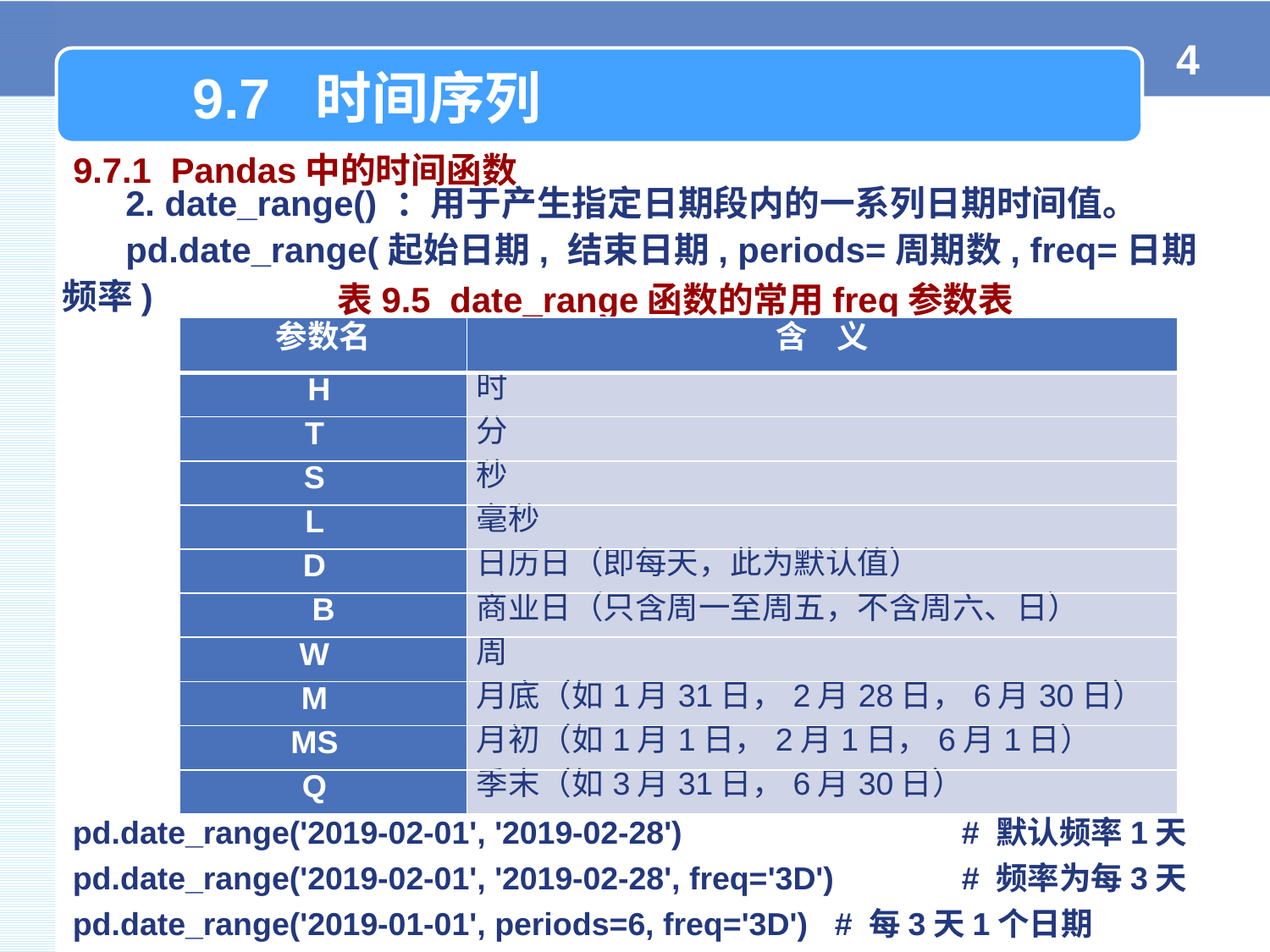

4
9.7  时间序列
9.7.1  Pandas中的时间函数

2. date_range() ：用于产生指定日期段内的一系列日期时间值。
pd.date_range(起始日期, 结束日期, periods=周期数, freq=日期频率)
表9.5  date_range函数的常用freq参数表

| 参数名 | 含 义 |
| --- | --- |
| H | 时 |
| T | 分 |
| S | 秒 |
| L | 毫秒 |
| D | 日历日（即每天，此为默认值） |
| B | 商业日（只含周一至周五，不含周六、日） |
| W | 周 |
| M | 月底（如1月31日，2月28日，6月30日） |
| MS | 月初（如1月1日，2月1日，6月1日） |
| Q | 季末（如3月31日，6月30日） |
pd.date_range('2019-02-01', '2019-02-28')  			# 默认频率1天
pd.date_range('2019-02-01', '2019-02-28', freq='3D') 	# 频率为每3天
pd.date_range('2019-01-01', periods=6, freq='3D')	# 每3天1个日期